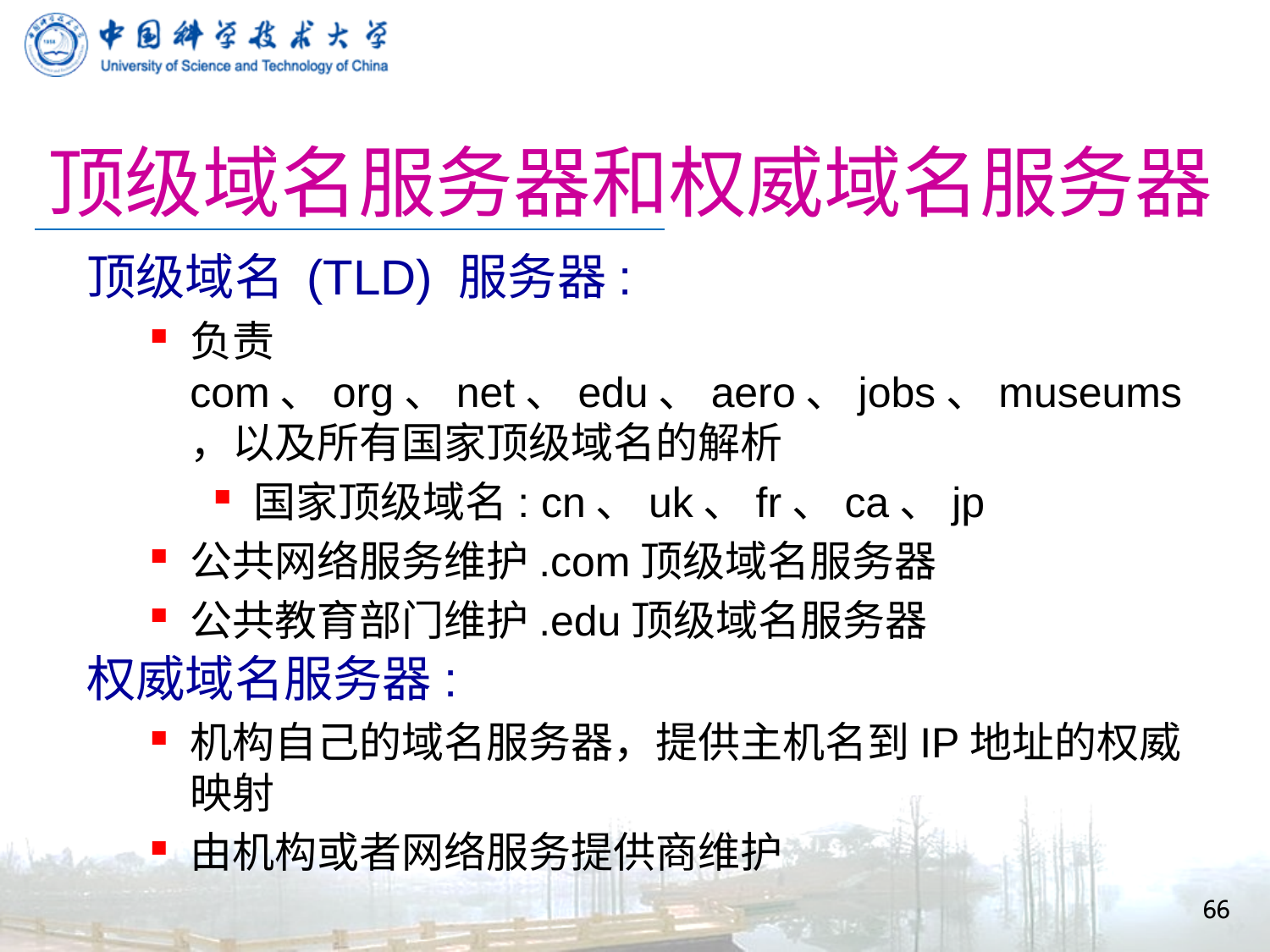

# 顶级域名服务器和权威域名服务器
顶级域名 (TLD) 服务器:
负责com、org、net、edu、aero、jobs、museums，以及所有国家顶级域名的解析
国家顶级域名: cn、uk、fr、ca、jp
公共网络服务维护.com顶级域名服务器
公共教育部门维护.edu顶级域名服务器
权威域名服务器:
机构自己的域名服务器，提供主机名到IP地址的权威映射
由机构或者网络服务提供商维护
66